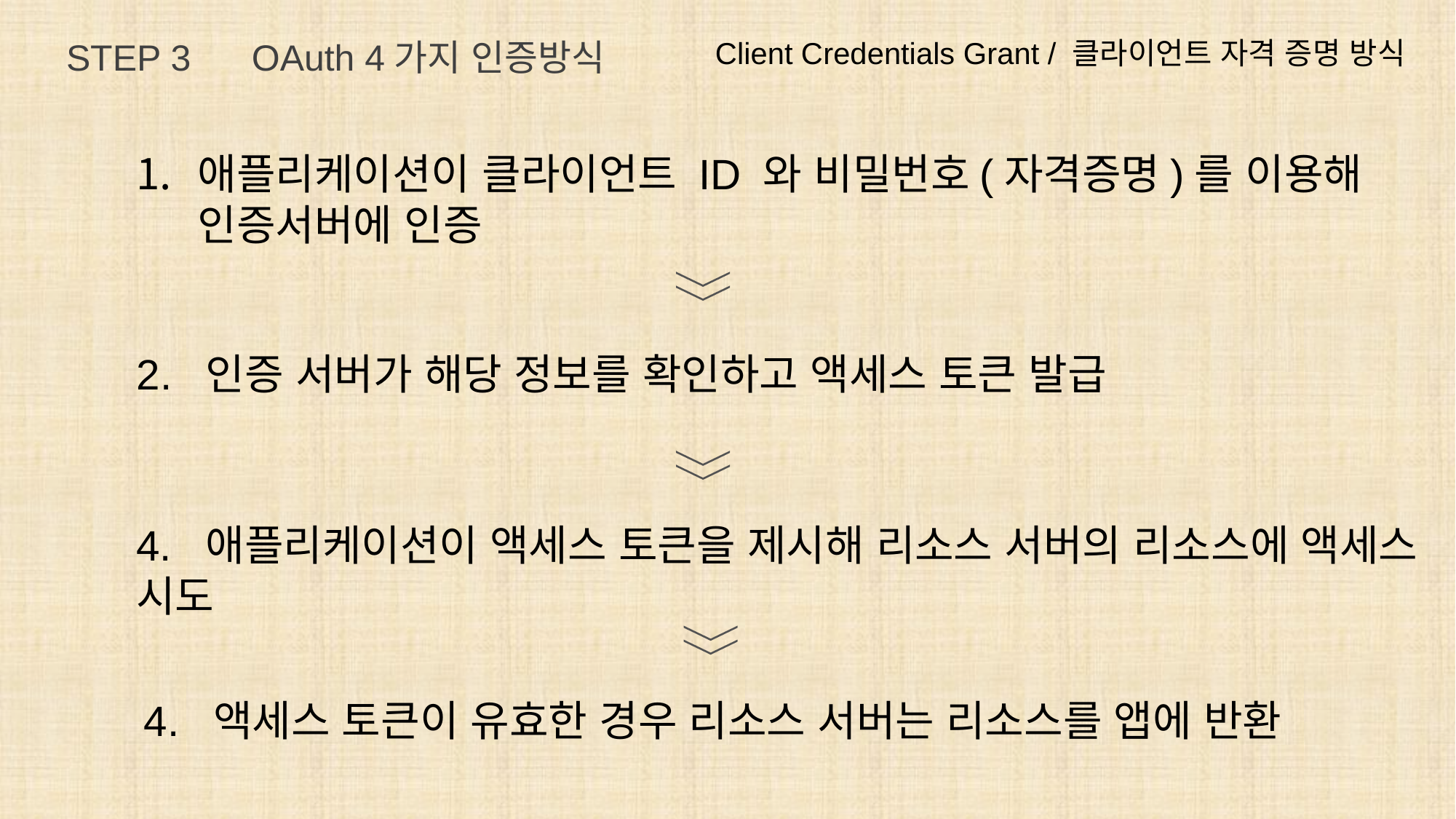

STEP 3      OAuth 4가지 인증방식
Client Credentials Grant / 클라이언트 자격 증명 방식
애플리케이션이 클라이언트 ID 와 비밀번호(자격증명)를 이용해 인증서버에 인증

2.  인증 서버가 해당 정보를 확인하고 액세스 토큰 발급

4.  애플리케이션이 액세스 토큰을 제시해 리소스 서버의 리소스에 액세스 시도

4.  액세스 토큰이 유효한 경우 리소스 서버는 리소스를 앱에 반환